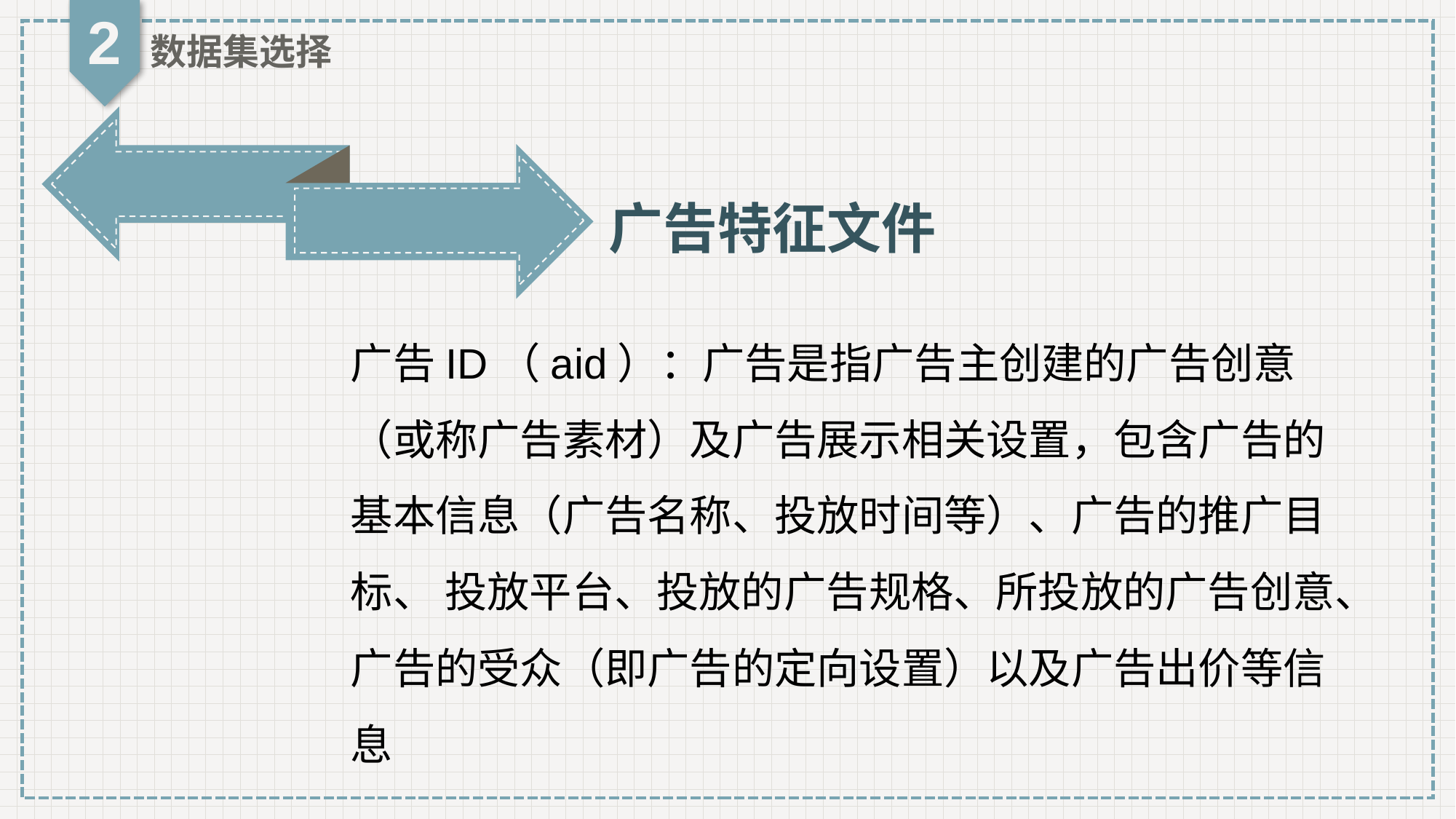

2
数据集选择

广告特征文件
广告ID（aid）：广告是指广告主创建的广告创意（或称广告素材）及广告展示相关设置，包含广告的基本信息（广告名称、投放时间等）、广告的推广目标、 投放平台、投放的广告规格、所投放的广告创意、广告的受众（即广告的定向设置）以及广告出价等信息